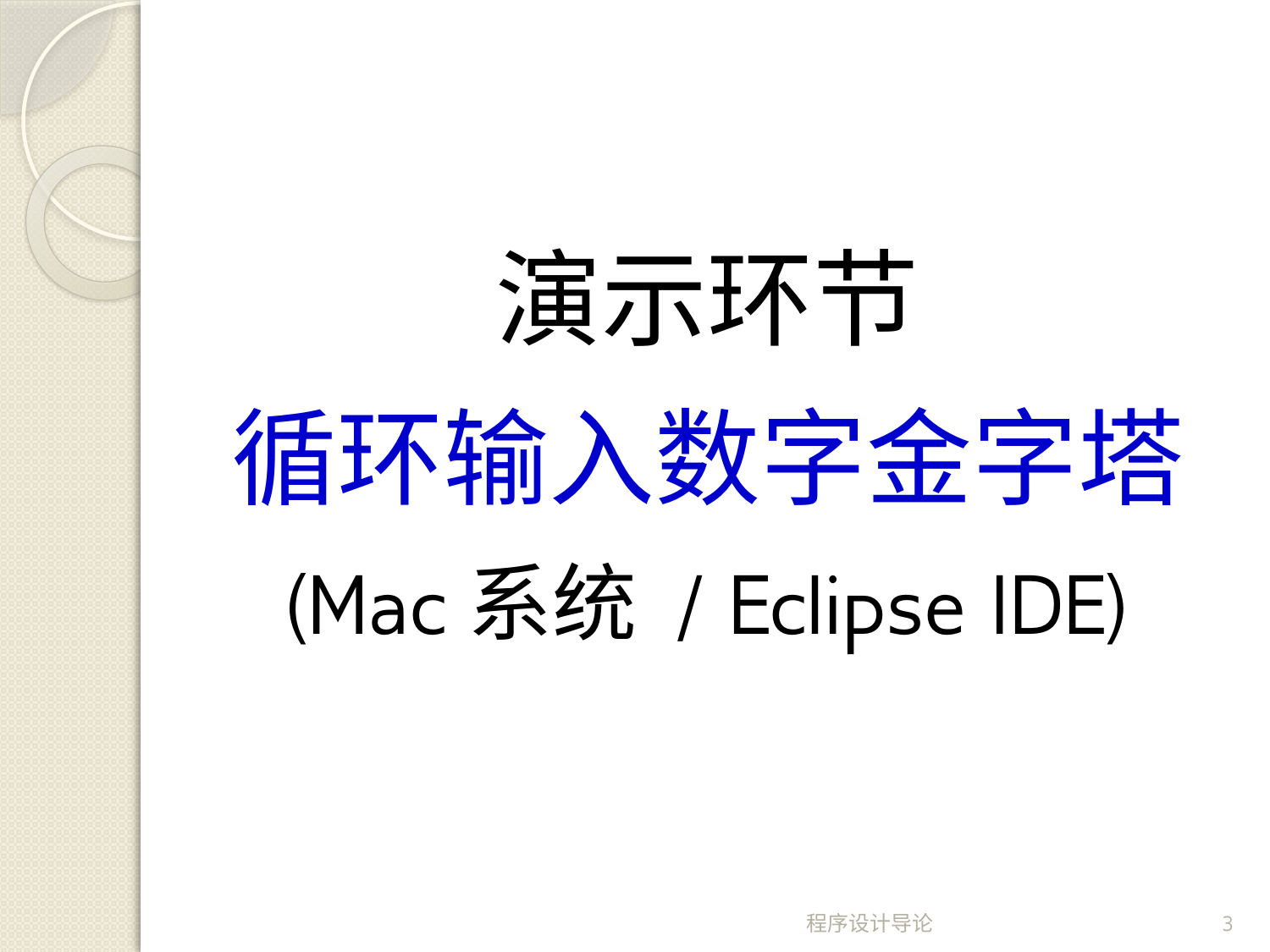

演示环节
循环输入数字金字塔
(Mac系统 / Eclipse IDE)
程序设计导论
3